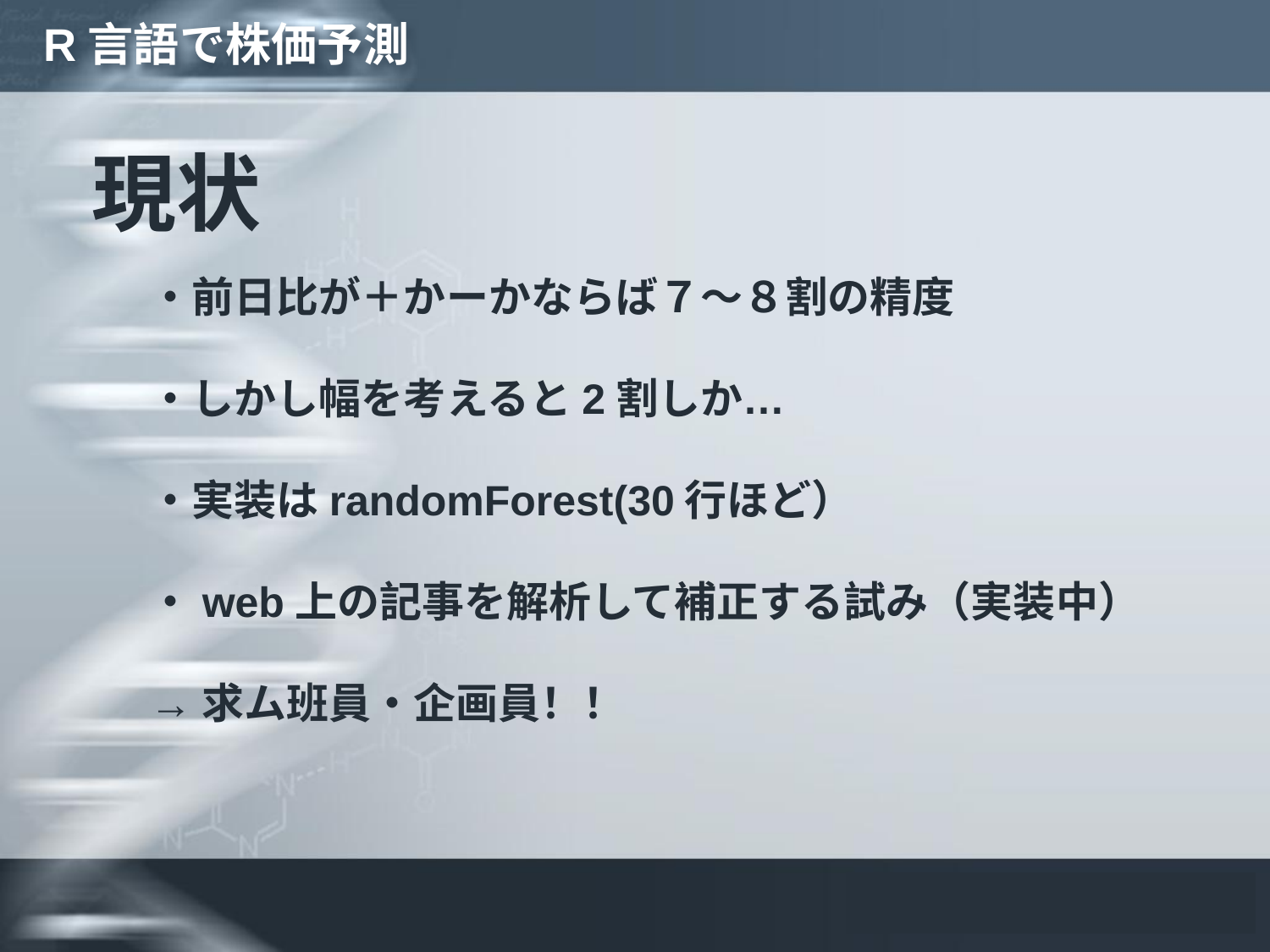

# R言語で株価予測
現状
・前日比が＋かーかならば７～８割の精度

・しかし幅を考えると2割しか…

・実装はrandomForest(30行ほど）

・web上の記事を解析して補正する試み（実装中）

→求ム班員・企画員！！